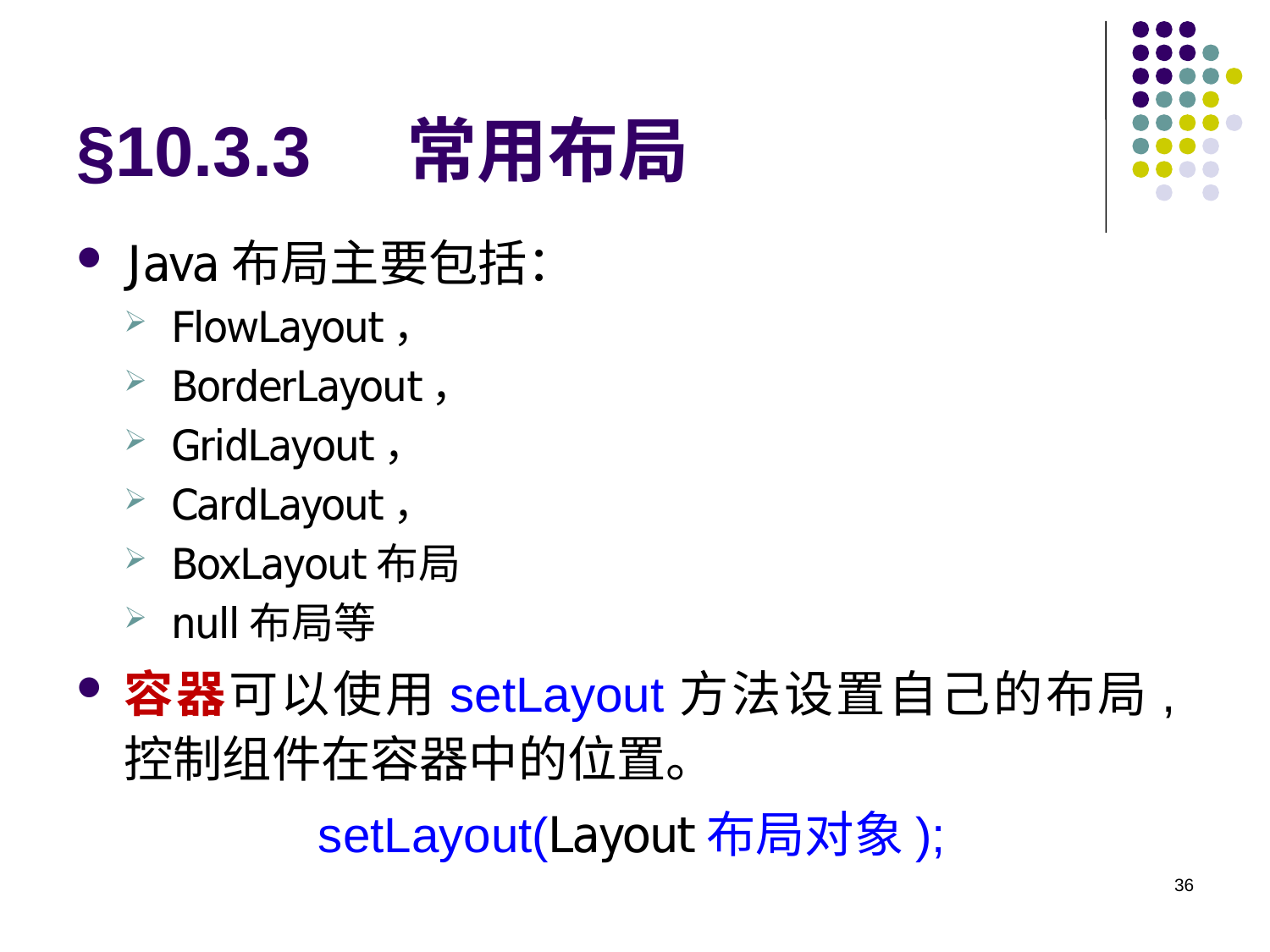

# §10.3.3    常用布局
Java布局主要包括：
FlowLayout，
BorderLayout，
GridLayout，
CardLayout，
BoxLayout布局
null布局等
容器可以使用setLayout方法设置自己的布局,控制组件在容器中的位置。
setLayout(Layout布局对象);

36